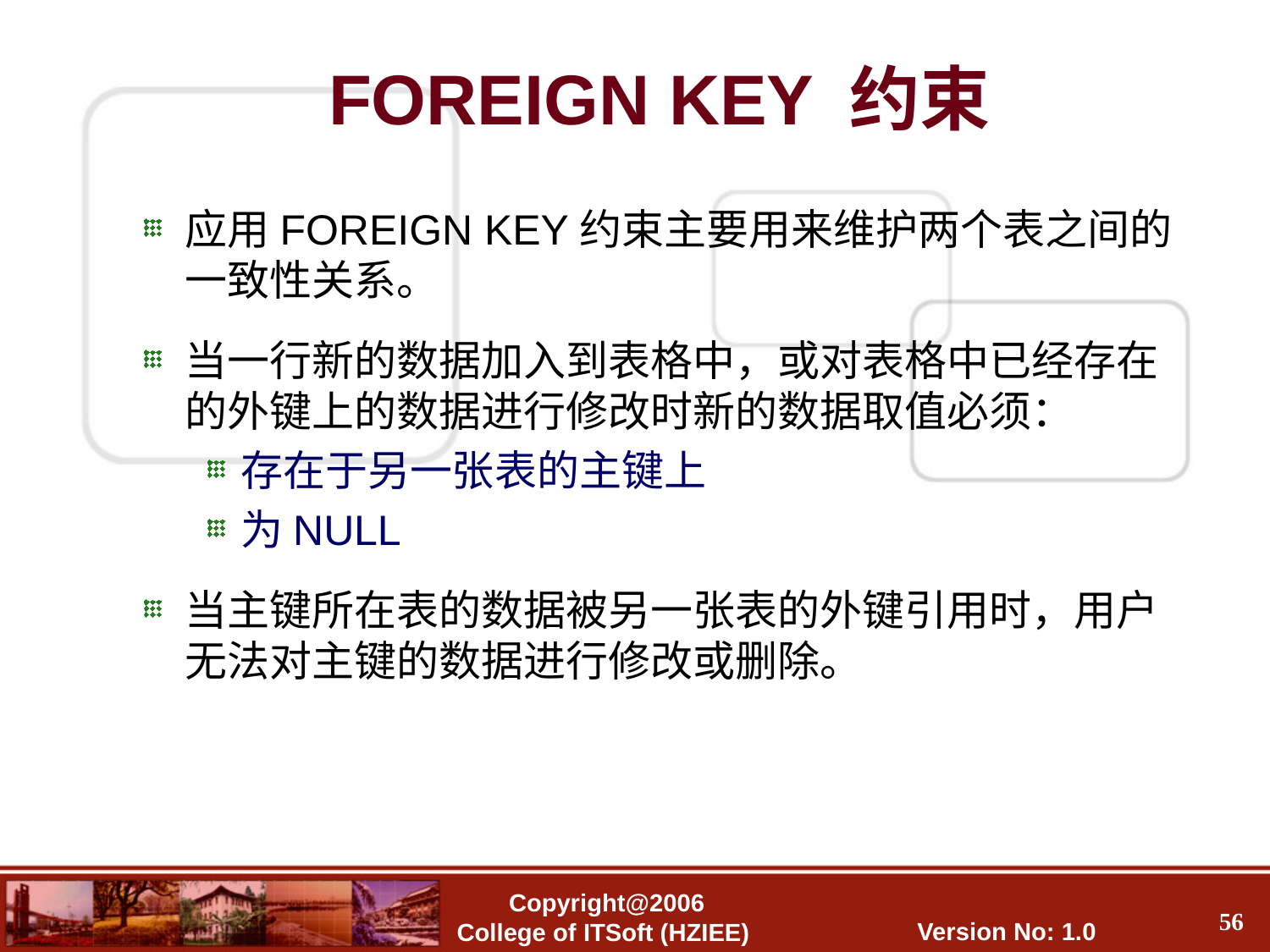

FOREIGN KEY 约束
应用FOREIGN KEY约束主要用来维护两个表之间的一致性关系。
当一行新的数据加入到表格中，或对表格中已经存在的外键上的数据进行修改时新的数据取值必须：
存在于另一张表的主键上
为NULL
当主键所在表的数据被另一张表的外键引用时，用户无法对主键的数据进行修改或删除。